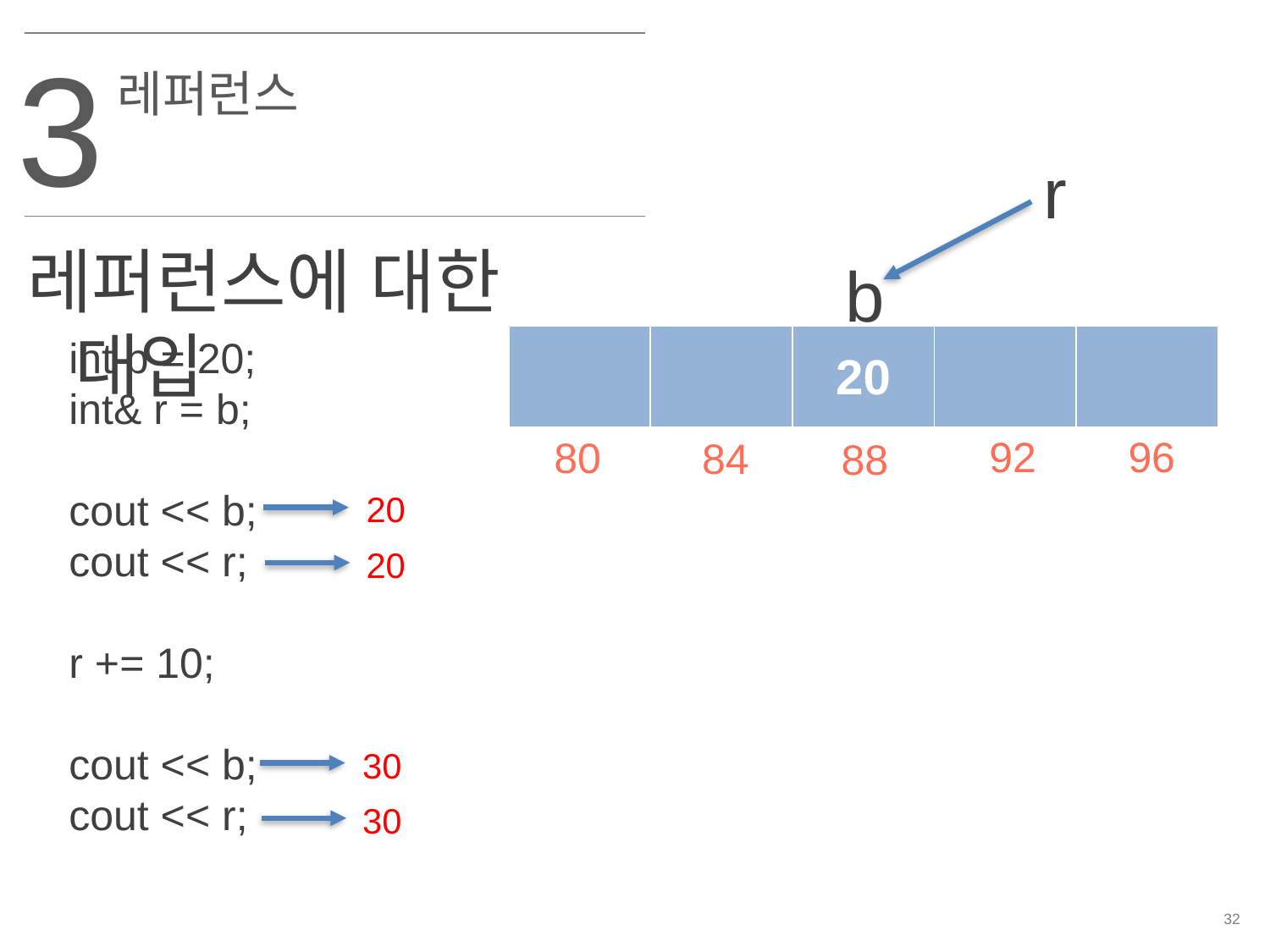

3
레퍼런스
r
레퍼런스에 대한 대입
b
int b = 20;
int& r = b;

cout << b;
cout << r;

r += 10;

cout << b;
cout << r;

|  |  | 20 |  |  |
| --- | --- | --- | --- | --- |
92
96
80
84
88
20
20
30
30